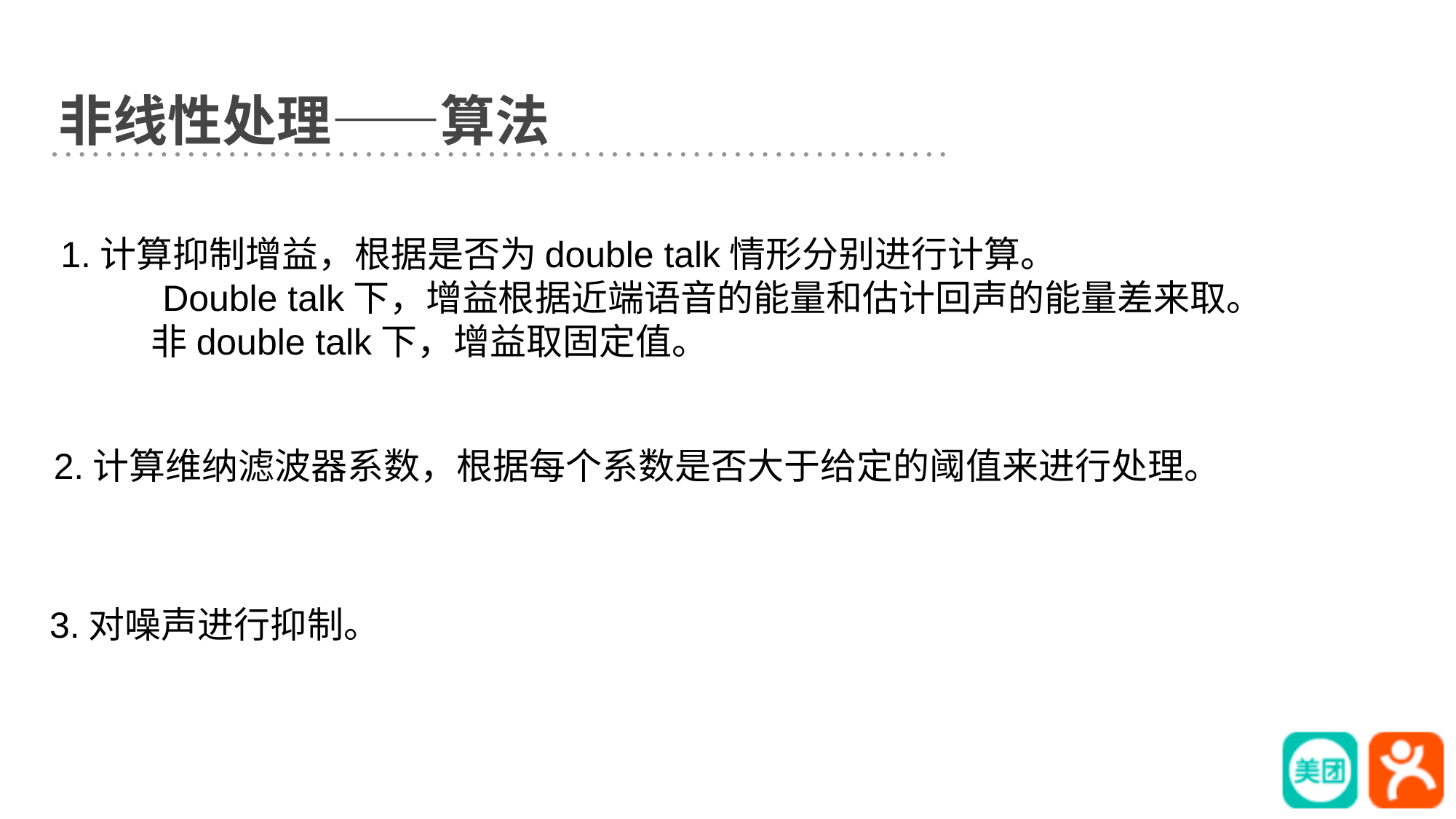

非线性处理——算法

1.计算抑制增益，根据是否为double talk情形分别进行计算。
          Double talk下，增益根据近端语音的能量和估计回声的能量差来取。
          非double talk下，增益取固定值。
2.计算维纳滤波器系数，根据每个系数是否大于给定的阈值来进行处理。
3.对噪声进行抑制。